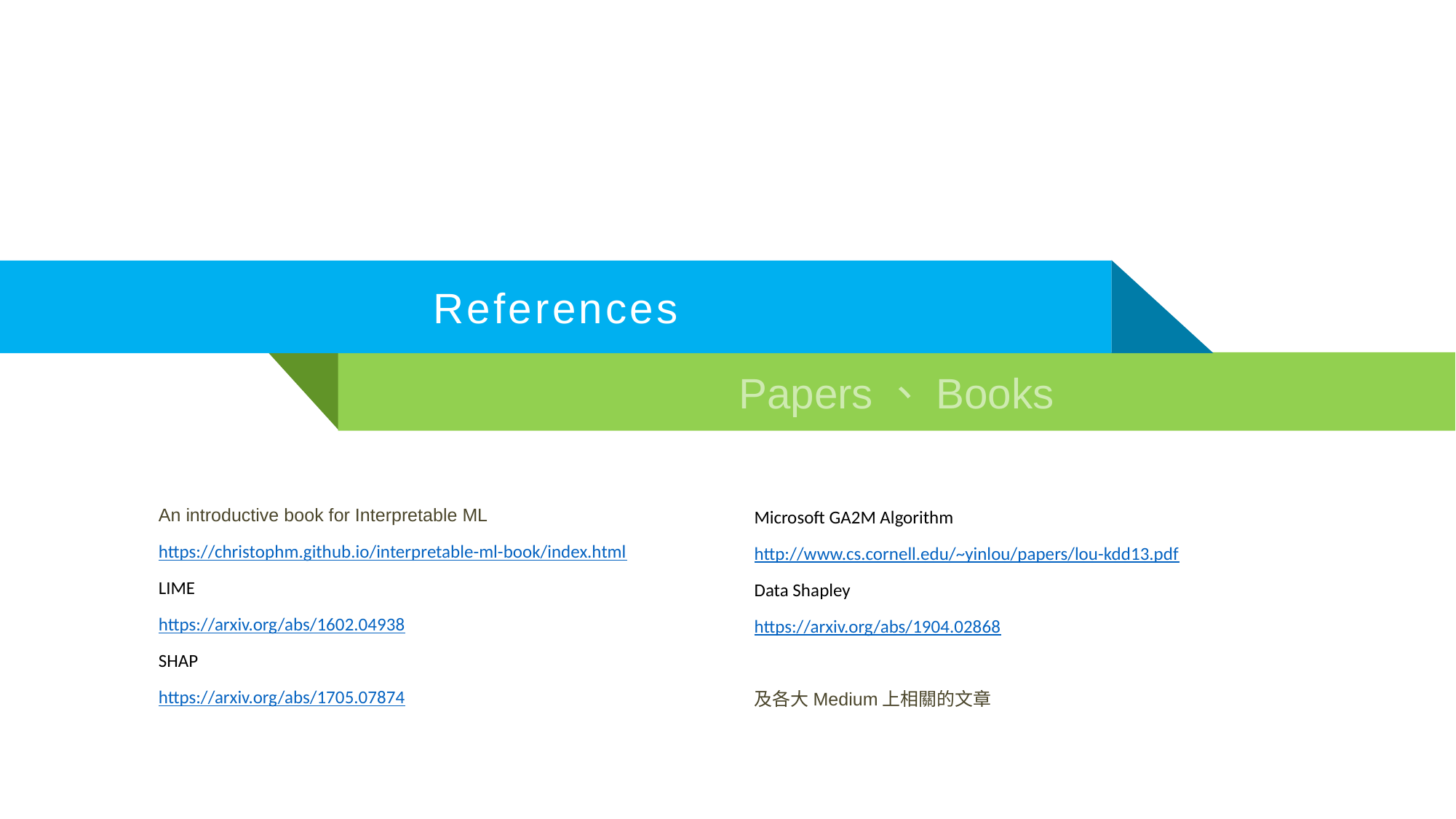

References

Papers、Books
An introductive book for Interpretable ML
https://christophm.github.io/interpretable-ml-book/index.html
LIME
https://arxiv.org/abs/1602.04938
SHAP
https://arxiv.org/abs/1705.07874
Microsoft GA2M Algorithm
http://www.cs.cornell.edu/~yinlou/papers/lou-kdd13.pdf
Data Shapley
https://arxiv.org/abs/1904.02868

及各大Medium上相關的文章